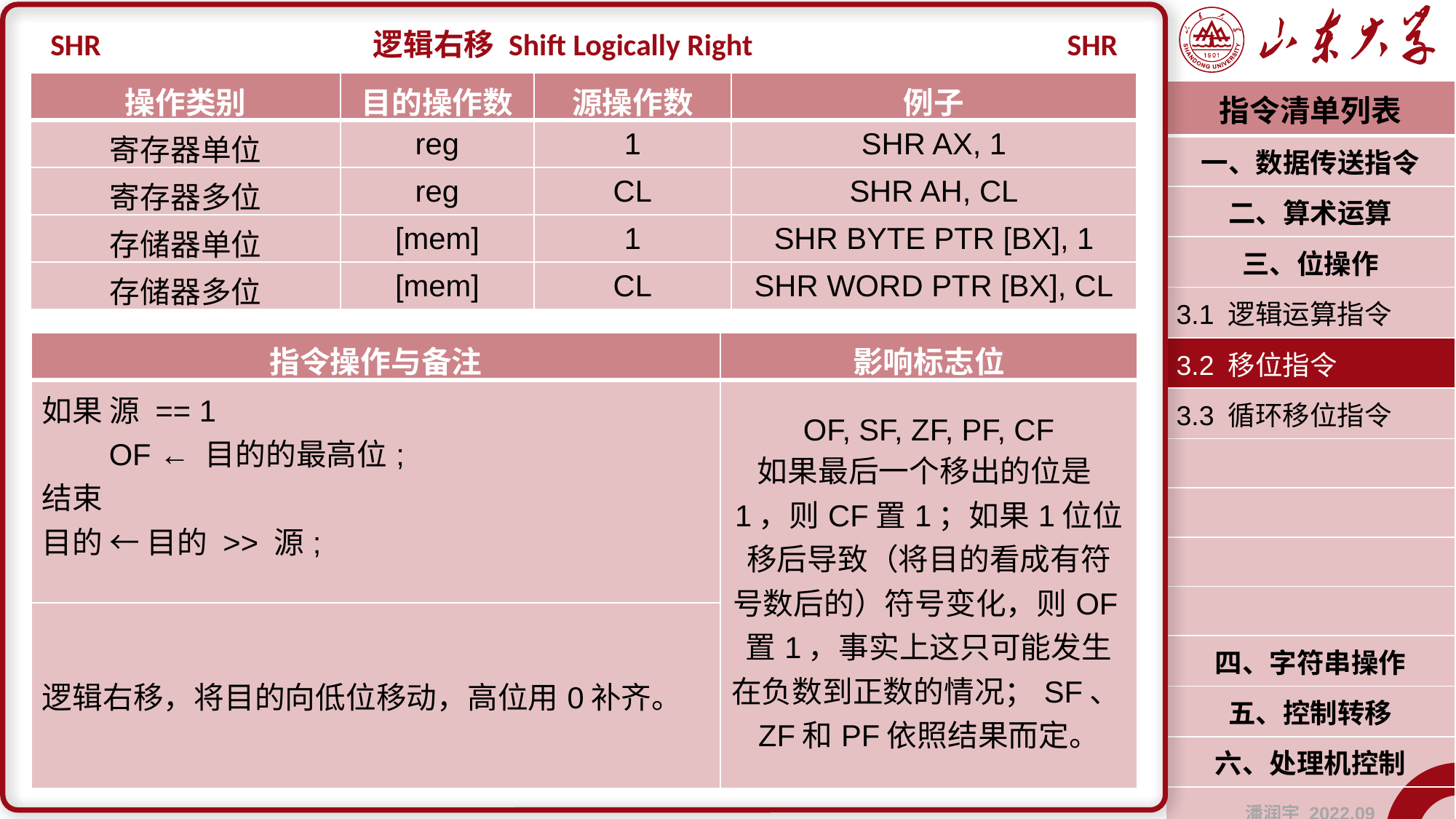

SHR
逻辑右移 Shift Logically Right
SHR
| 操作类别 | 目的操作数 | 源操作数 | 例子 |
| --- | --- | --- | --- |
| 寄存器单位 | reg | 1 | SHR AX, 1 |
| 寄存器多位 | reg | CL | SHR AH, CL |
| 存储器单位 | [mem] | 1 | SHR BYTE PTR [BX], 1 |
| 存储器多位 | [mem] | CL | SHR WORD PTR [BX], CL |
| 指令清单列表 |
| --- |
| 一、数据传送指令 |
| 二、算术运算 |
| 三、位操作 |
| 3.1 逻辑运算指令 |
| 3.2 移位指令 |
| 3.3 循环移位指令 |
|  |
|  |
|  |
|  |
| 四、字符串操作 |
| 五、控制转移 |
| 六、处理机控制 |
| 潘润宇 2022.09 |
| 指令操作与备注 | 影响标志位 |
| --- | --- |
| 如果 源 == 1 OF ← 目的的最高位; 结束 目的 ← 目的 >> 源; | OF, SF, ZF, PF, CF 如果最后一个移出的位是1，则CF置1；如果1位位移后导致（将目的看成有符号数后的）符号变化，则OF置1，事实上这只可能发生在负数到正数的情况；SF、ZF和PF依照结果而定。 |
| 逻辑右移，将目的向低位移动，高位用0补齐。 |  |